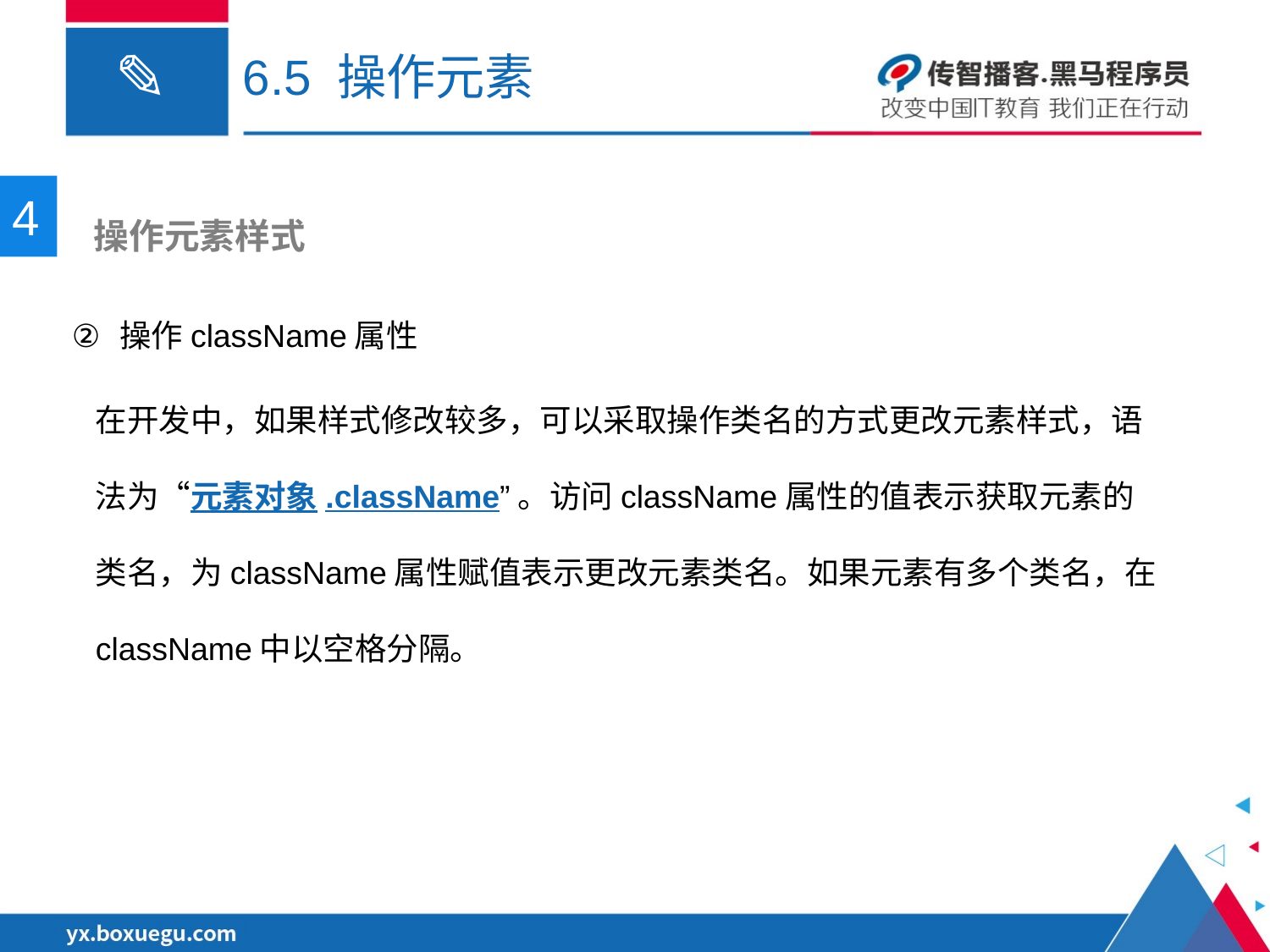

# 6.5 操作元素

4
  操作元素样式
操作className属性
在开发中，如果样式修改较多，可以采取操作类名的方式更改元素样式，语法为“元素对象.className”。访问className属性的值表示获取元素的类名，为className属性赋值表示更改元素类名。如果元素有多个类名，在className中以空格分隔。